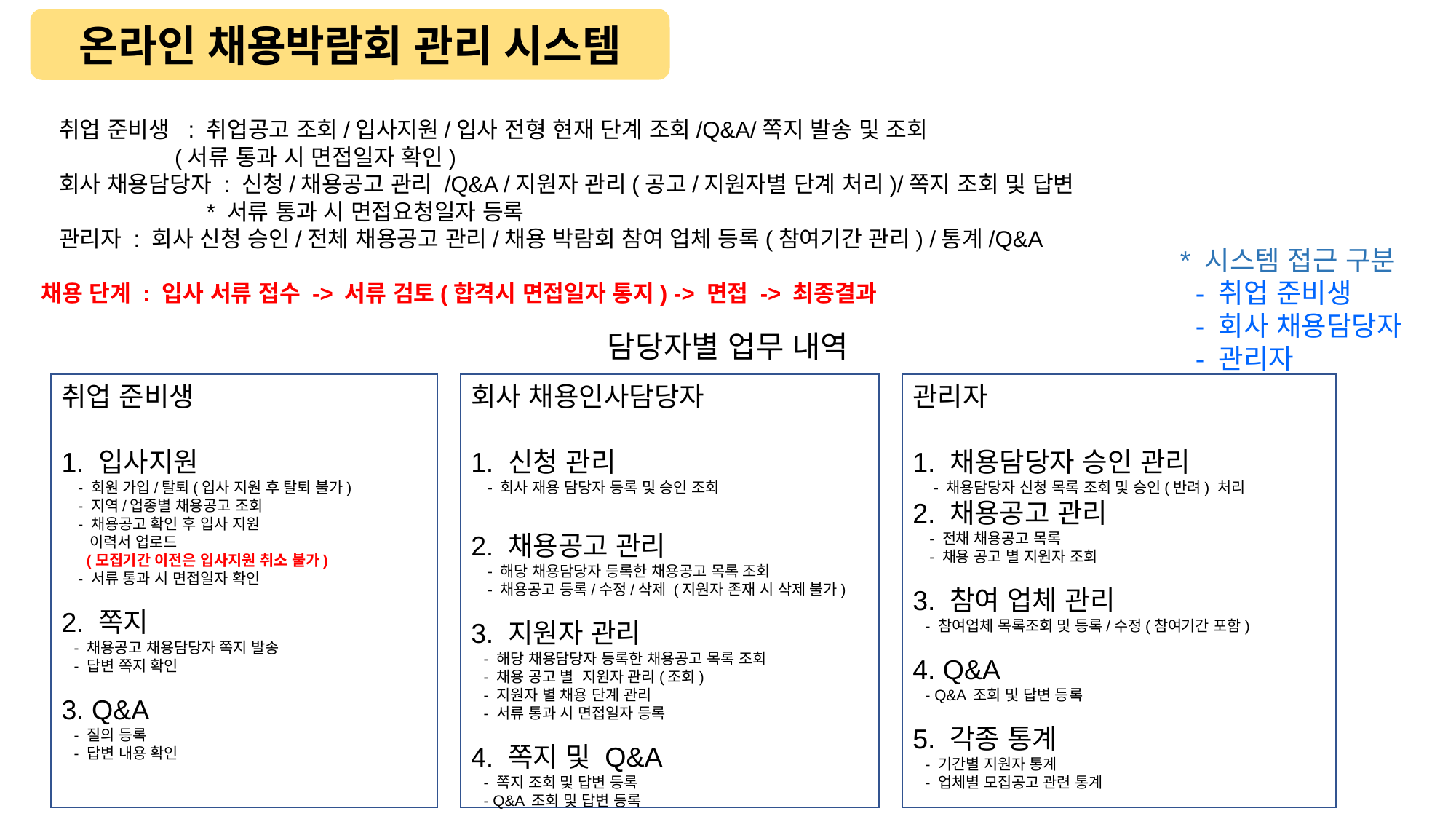

온라인 채용박람회 관리 시스템
  취업 준비생  : 취업공고 조회/입사지원/입사 전형 현재 단계 조회/Q&A/쪽지 발송 및 조회
                     (서류 통과 시 면접일자 확인)
  회사 채용담당자 : 신청/채용공고 관리 /Q&A /지원자 관리(공고/지원자별 단계 처리)/쪽지 조회 및 답변
                          * 서류 통과 시 면접요청일자 등록
  관리자 : 회사 신청 승인/전체 채용공고 관리/채용 박람회 참여 업체 등록(참여기간 관리) /통계/Q&A

채용 단계 : 입사 서류 접수 -> 서류 검토(합격시 면접일자 통지) -> 면접 -> 최종결과
* 시스템 접근 구분
  - 취업 준비생
  - 회사 채용담당자
  - 관리자
담당자별 업무 내역
취업 준비생

1. 입사지원
    - 회원 가입/탈퇴(입사 지원 후 탈퇴 불가)
    - 지역/업종별 채용공고 조회
    - 채용공고 확인 후 입사 지원
      이력서 업로드
      (모집기간 이전은 입사지원 취소 불가)
    - 서류 통과 시 면접일자 확인

2. 쪽지
   - 채용공고 채용담당자 쪽지 발송
   - 답변 쪽지 확인

3. Q&A
   - 질의 등록
   - 답변 내용 확인
회사 채용인사담당자

1. 신청 관리
    - 회사 재용 담당자 등록 및 승인 조회

2. 채용공고 관리
    - 해당 채용담당자 등록한 채용공고 목록 조회
    - 채용공고 등록/수정/삭제 (지원자 존재 시 삭제 불가)

3. 지원자 관리
   - 해당 채용담당자 등록한 채용공고 목록 조회
   - 채용 공고 별  지원자 관리(조회)
   - 지원자 별 채용 단계 관리
   - 서류 통과 시 면접일자 등록

4. 쪽지 및 Q&A
   - 쪽지 조회 및 답변 등록
   - Q&A 조회 및 답변 등록

관리자

1. 채용담당자 승인 관리
     - 채용담당자 신청 목록 조회 및 승인(반려) 처리
2. 채용공고 관리
    - 전채 채용공고 목록
    - 채용 공고 별 지원자 조회

3. 참여 업체 관리
   - 참여업체 목록조회 및 등록/수정(참여기간 포함)

4. Q&A
   - Q&A 조회 및 답변 등록

5. 각종 통계
   - 기간별 지원자 통계
   - 업체별 모집공고 관련 통계